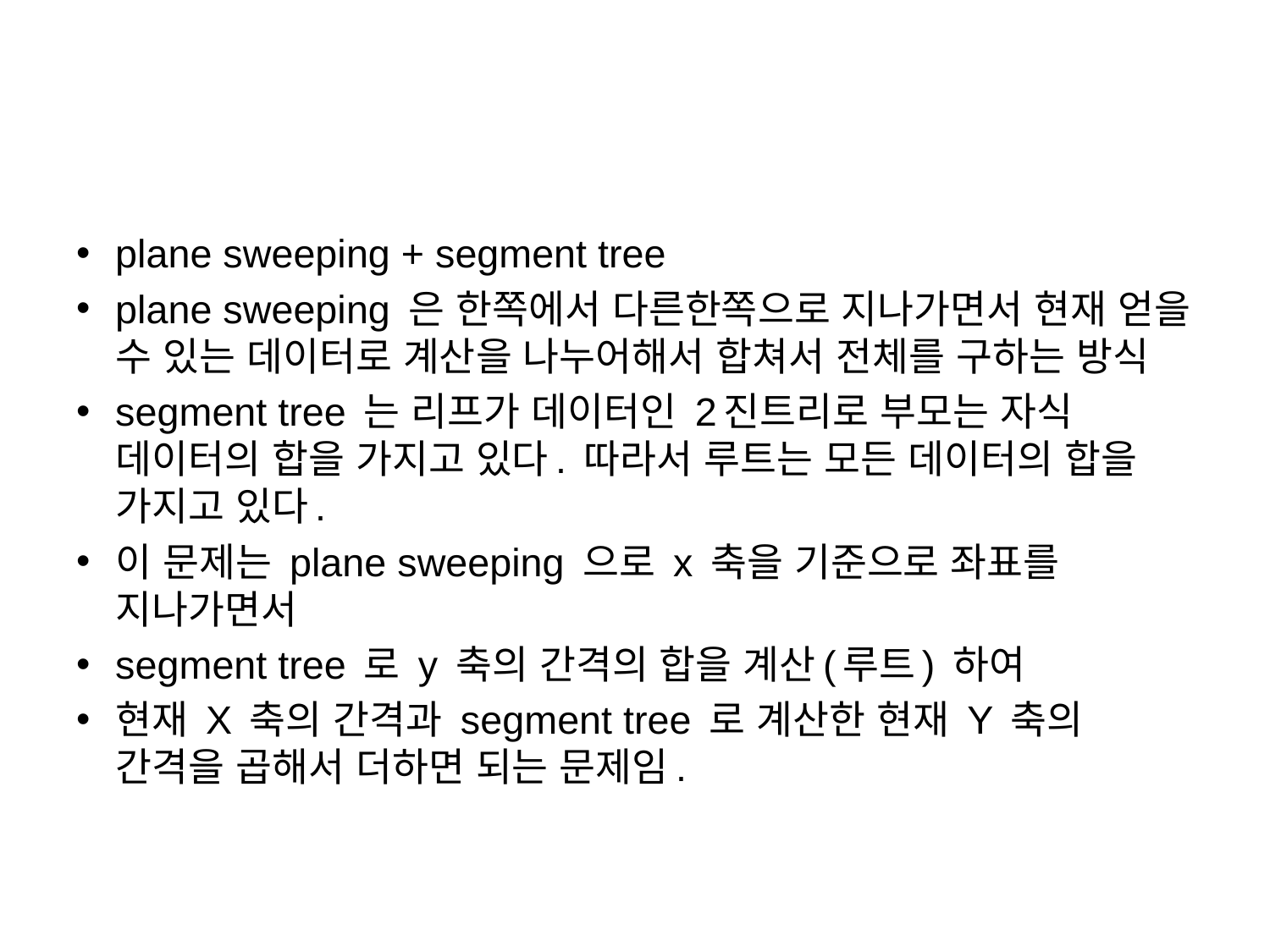

#
plane sweeping + segment tree
plane sweeping 은 한쪽에서 다른한쪽으로 지나가면서 현재 얻을 수 있는 데이터로 계산을 나누어해서 합쳐서 전체를 구하는 방식
segment tree 는 리프가 데이터인 2진트리로 부모는 자식 데이터의 합을 가지고 있다. 따라서 루트는 모든 데이터의 합을 가지고 있다.
이 문제는 plane sweeping 으로 x 축을 기준으로 좌표를 지나가면서
segment tree 로 y 축의 간격의 합을 계산(루트) 하여
현재 X 축의 간격과 segment tree 로 계산한 현재 Y 축의 간격을 곱해서 더하면 되는 문제임.